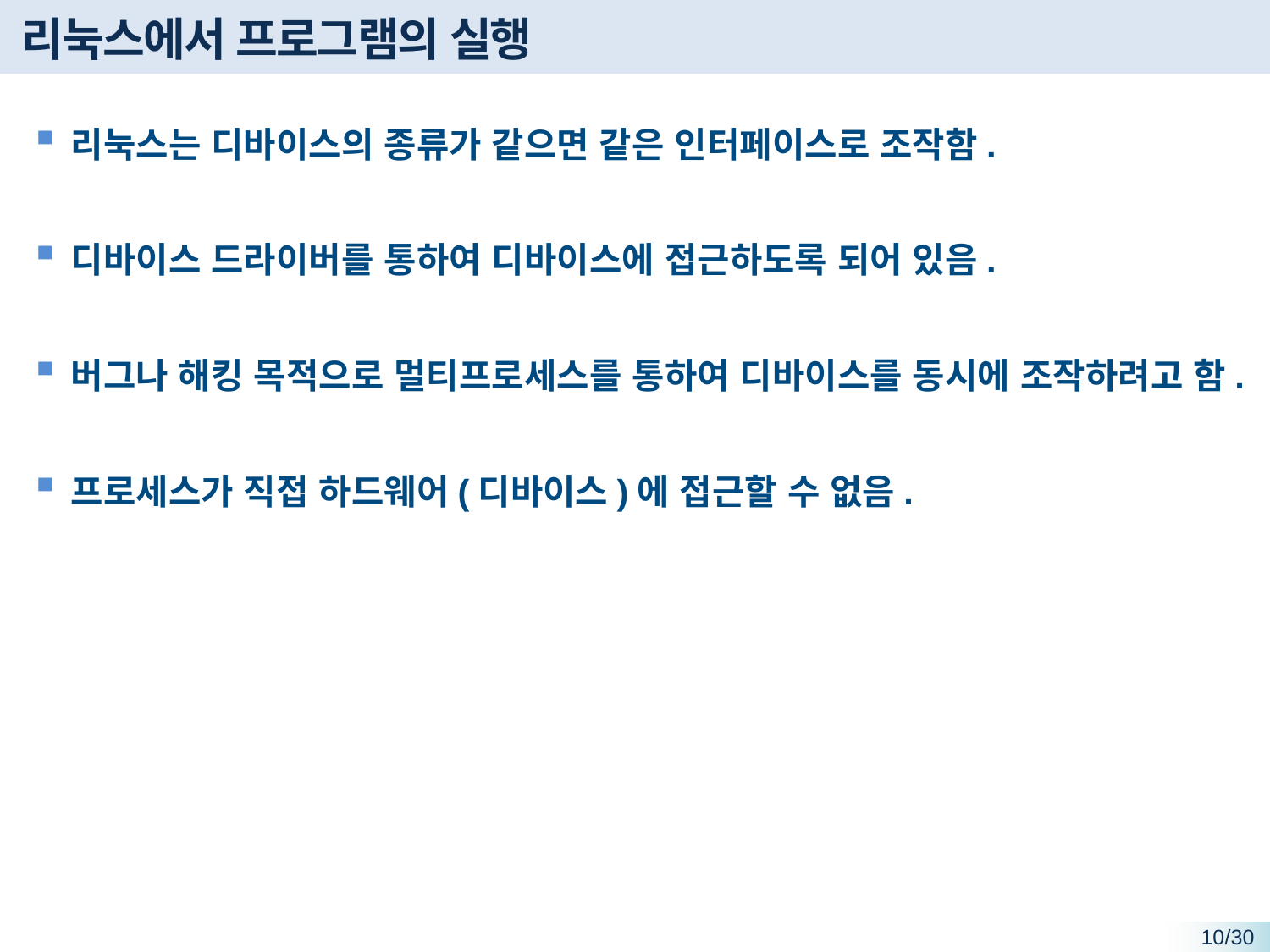

# 리눅스에서 프로그램의 실행
리눅스는 디바이스의 종류가 같으면 같은 인터페이스로 조작함.

디바이스 드라이버를 통하여 디바이스에 접근하도록 되어 있음.

버그나 해킹 목적으로 멀티프로세스를 통하여 디바이스를 동시에 조작하려고 함.

프로세스가 직접 하드웨어(디바이스)에 접근할 수 없음.